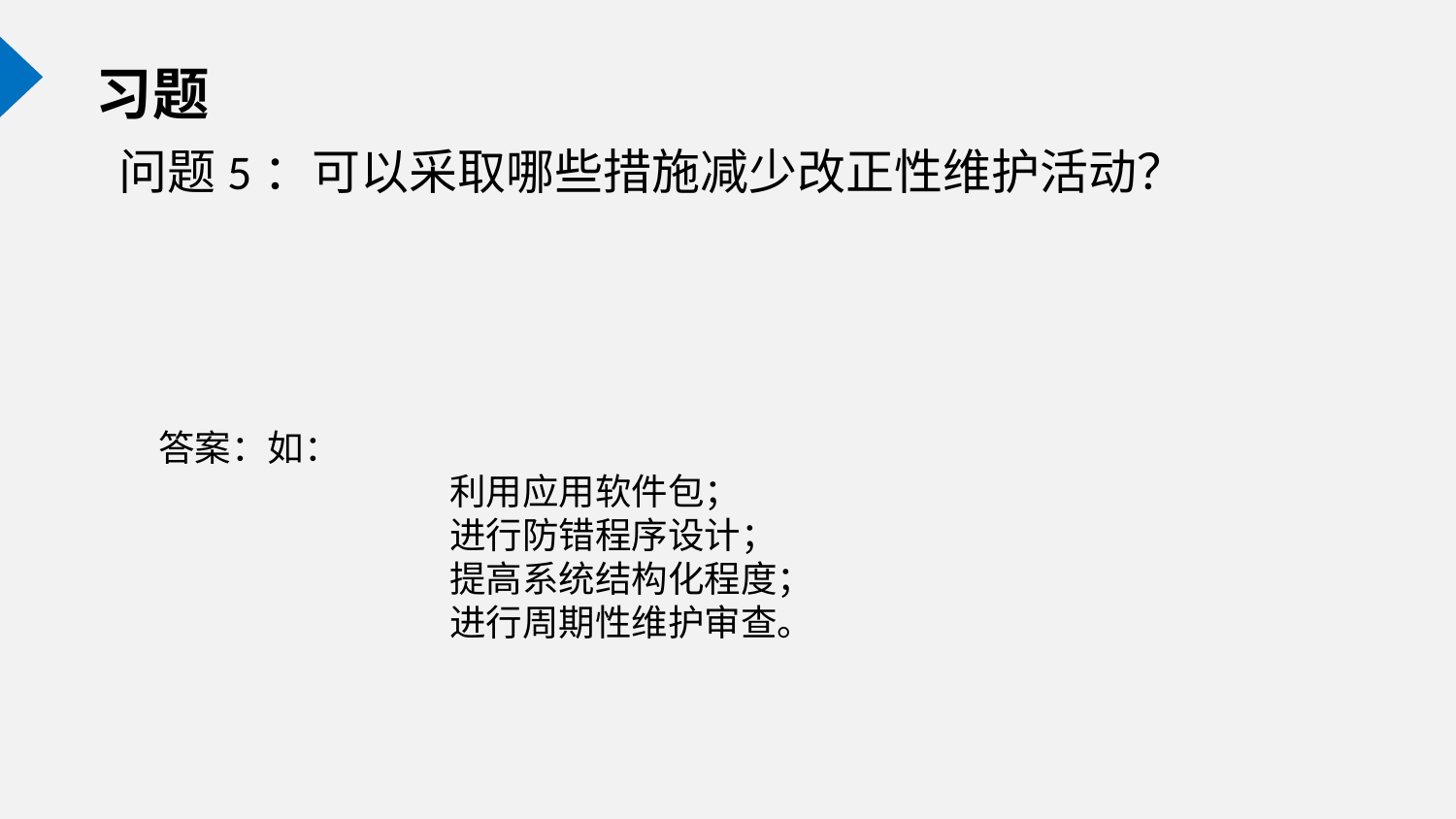

习题
问题5：可以采取哪些措施减少改正性维护活动？
答案：如：
		利用应用软件包；
		进行防错程序设计；
		提高系统结构化程度；
		进行周期性维护审查。